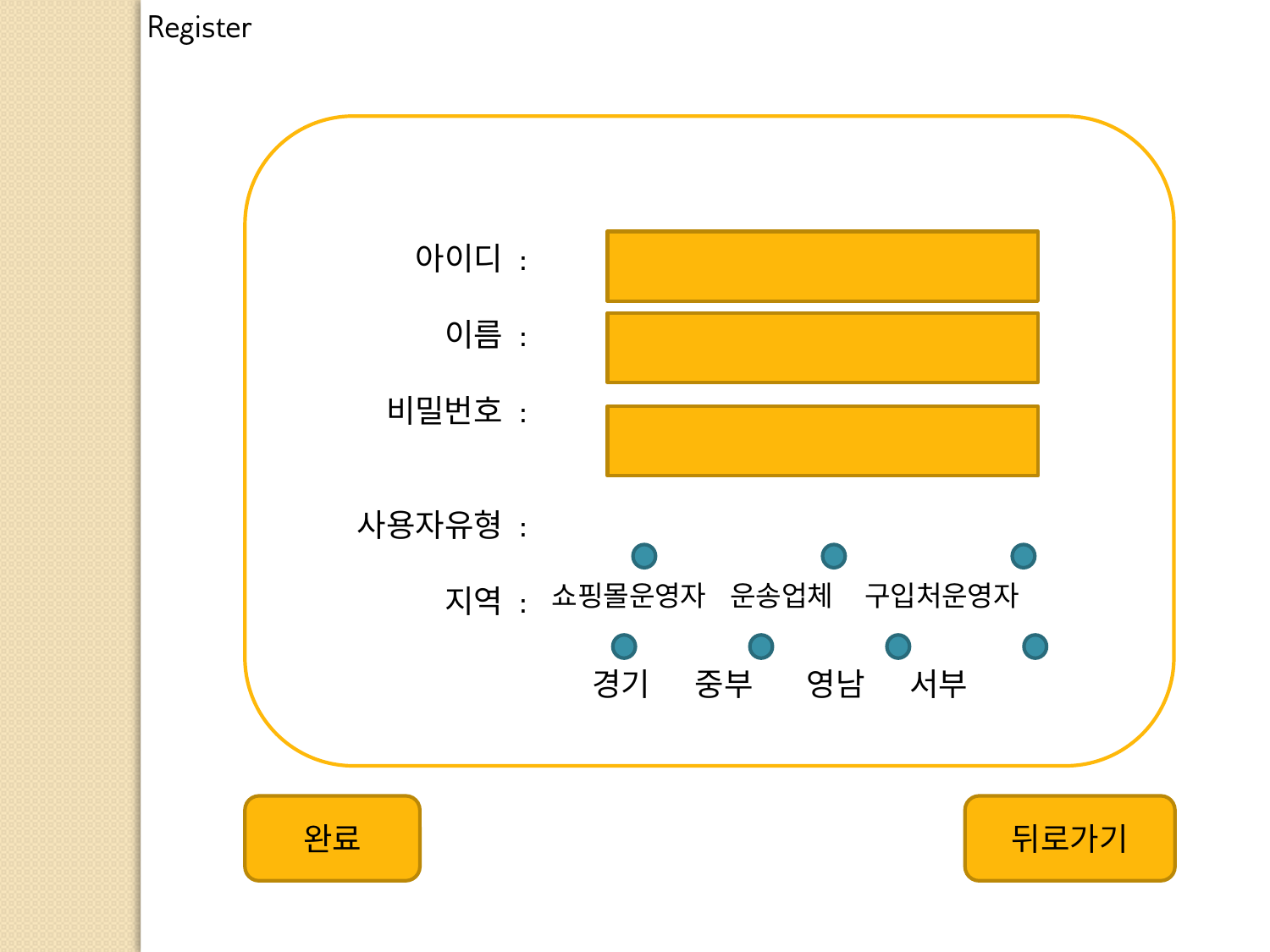

Register

아이디 :

이름 :

비밀번호 :

사용자유형 :

지역 :

쇼핑몰운영자   운송업체    구입처운영자

경기     중부      영남     서부
완료
뒤로가기